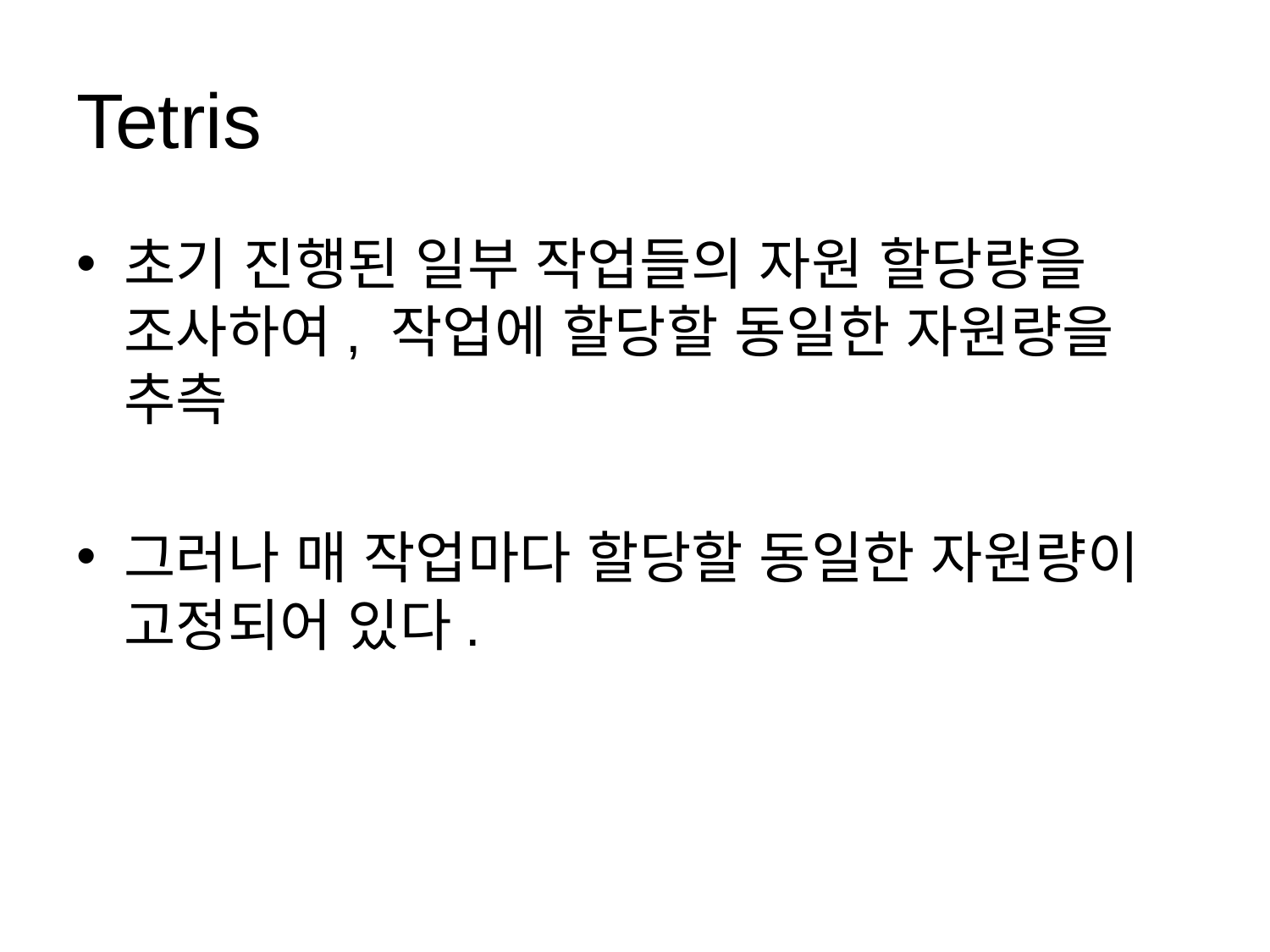

# Tetris
초기 진행된 일부 작업들의 자원 할당량을 조사하여, 작업에 할당할 동일한 자원량을 추측

그러나 매 작업마다 할당할 동일한 자원량이 고정되어 있다.